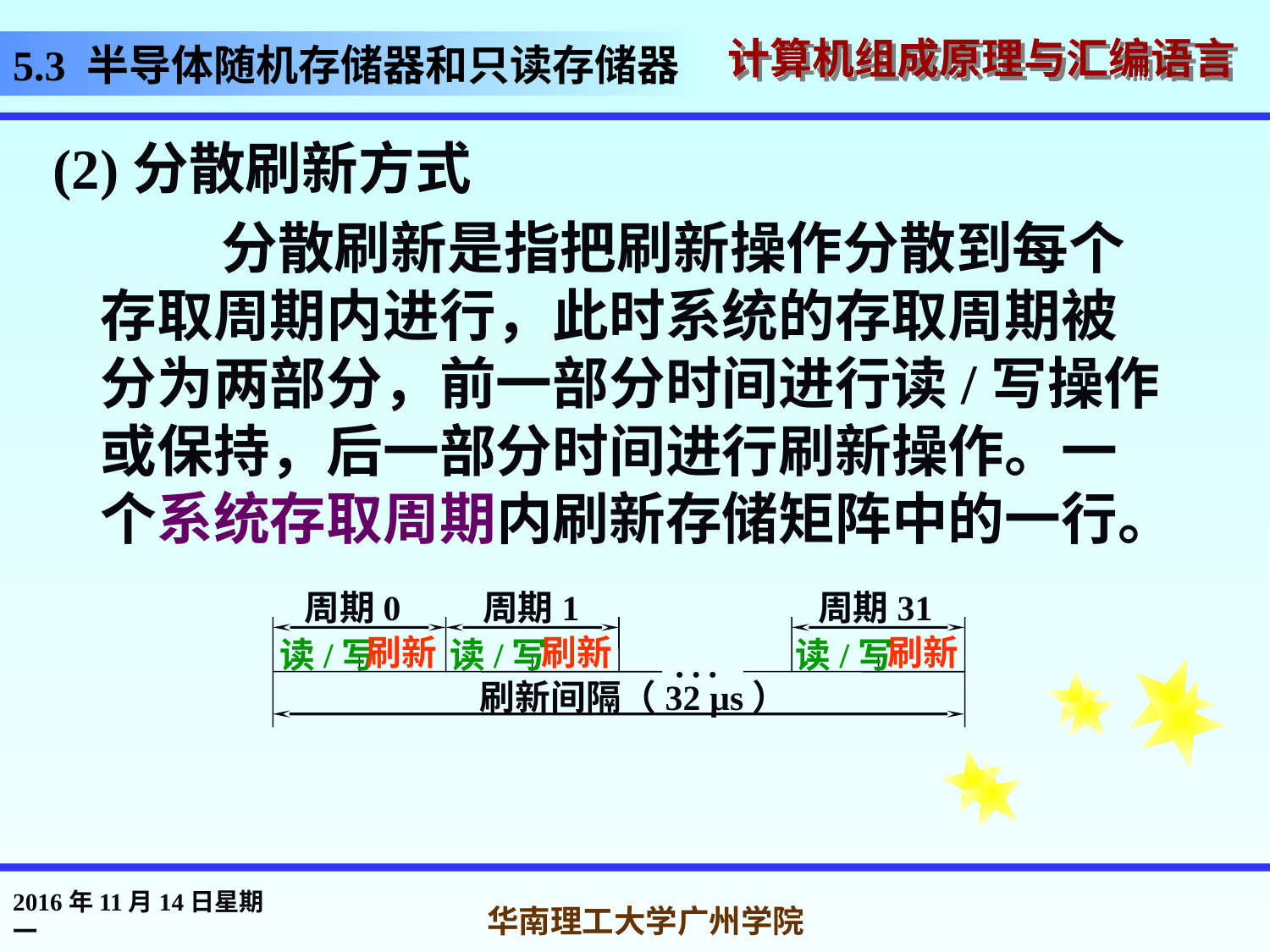

# 5.3 半导体随机存储器和只读存储器
(2)分散刷新方式
            分散刷新是指把刷新操作分散到每个存取周期内进行，此时系统的存取周期被分为两部分，前一部分时间进行读/写操作或保持，后一部分时间进行刷新操作。一个系统存取周期内刷新存储矩阵中的一行。
周期0
周期1
周期31

…
刷新
刷新
刷新
读/写
读/写
读/写

刷新间隔（32 µs）

2016年11月14日星期一
华南理工大学广州学院